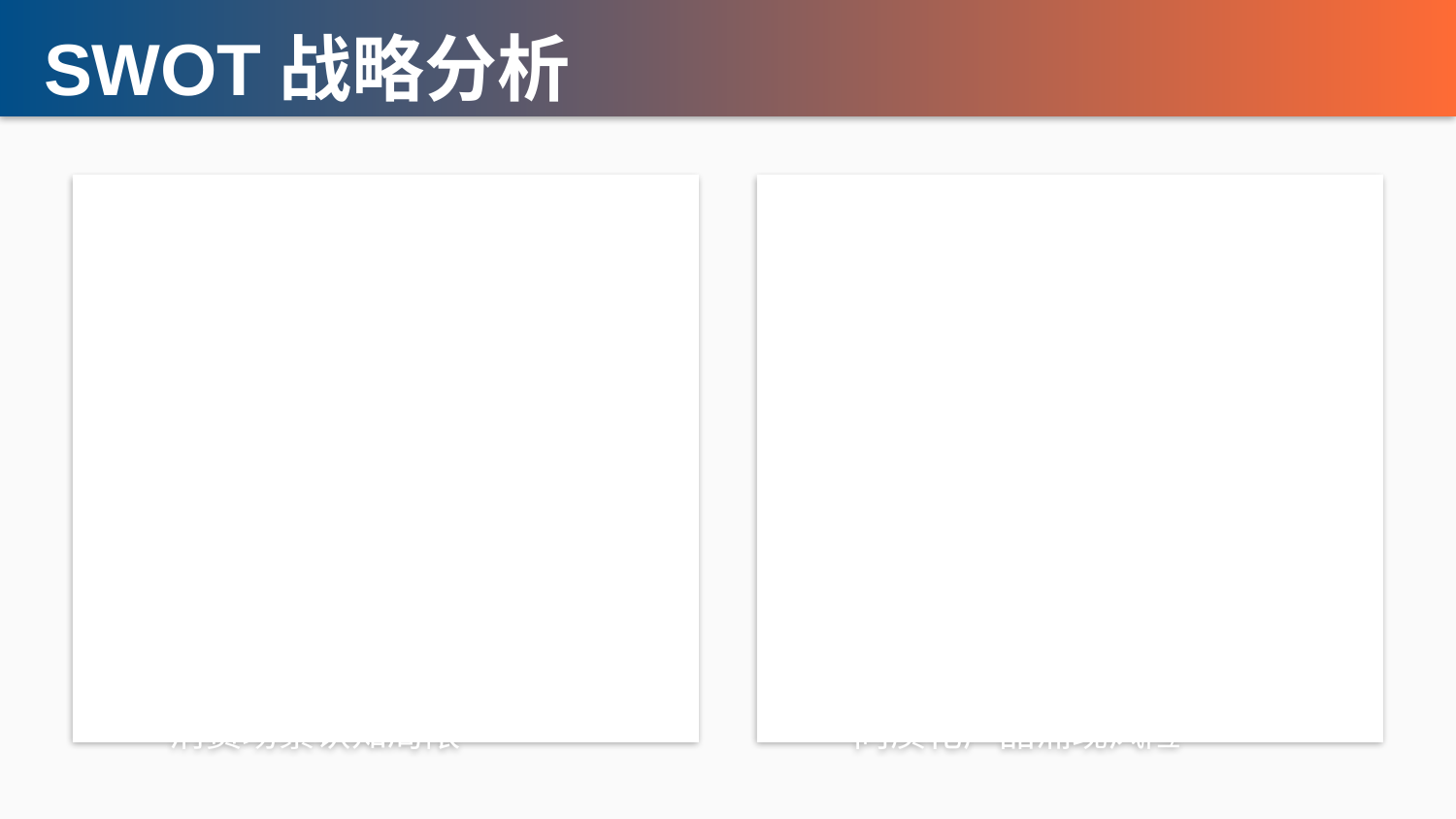

SWOT战略分析

💪 Strengths 优势
• 正宗云南非遗传承工艺
• 过桥仪式感独特体验

⚠️ Weaknesses 劣势
• 品牌知名度有待提升
• 消费场景认知局限

🌟 Opportunities 机会
• 三餐场景营销蓝海市场
• 文化IP打造溢价空间

⚡ Threats 威胁
• 快餐品牌价格竞争
• 同质化产品涌现风险